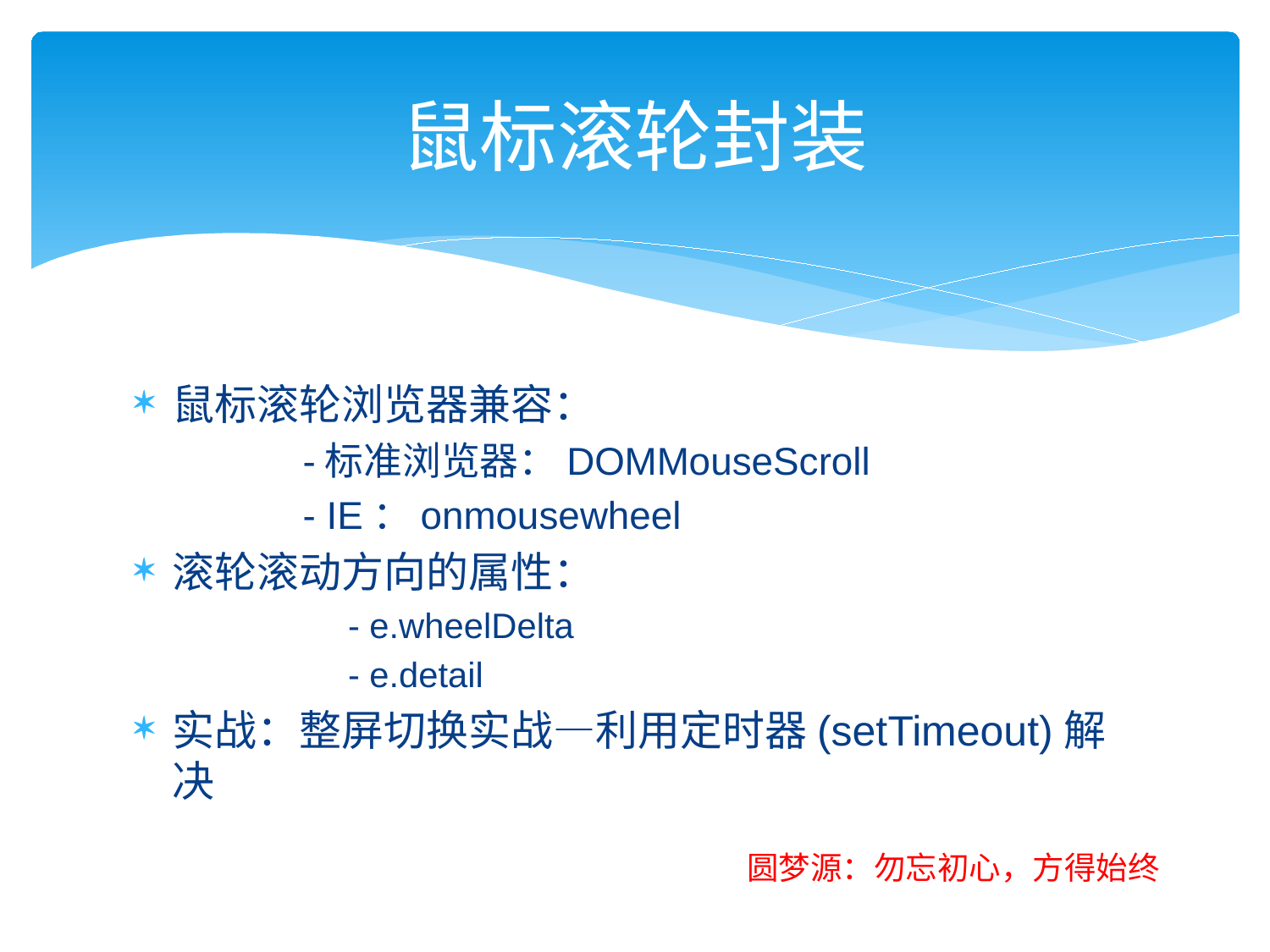

# 鼠标滚轮封装
鼠标滚轮浏览器兼容：
	-标准浏览器：DOMMouseScroll
	- IE：onmousewheel
滚轮滚动方向的属性：
	- e.wheelDelta
	- e.detail
实战：整屏切换实战—利用定时器(setTimeout)解决